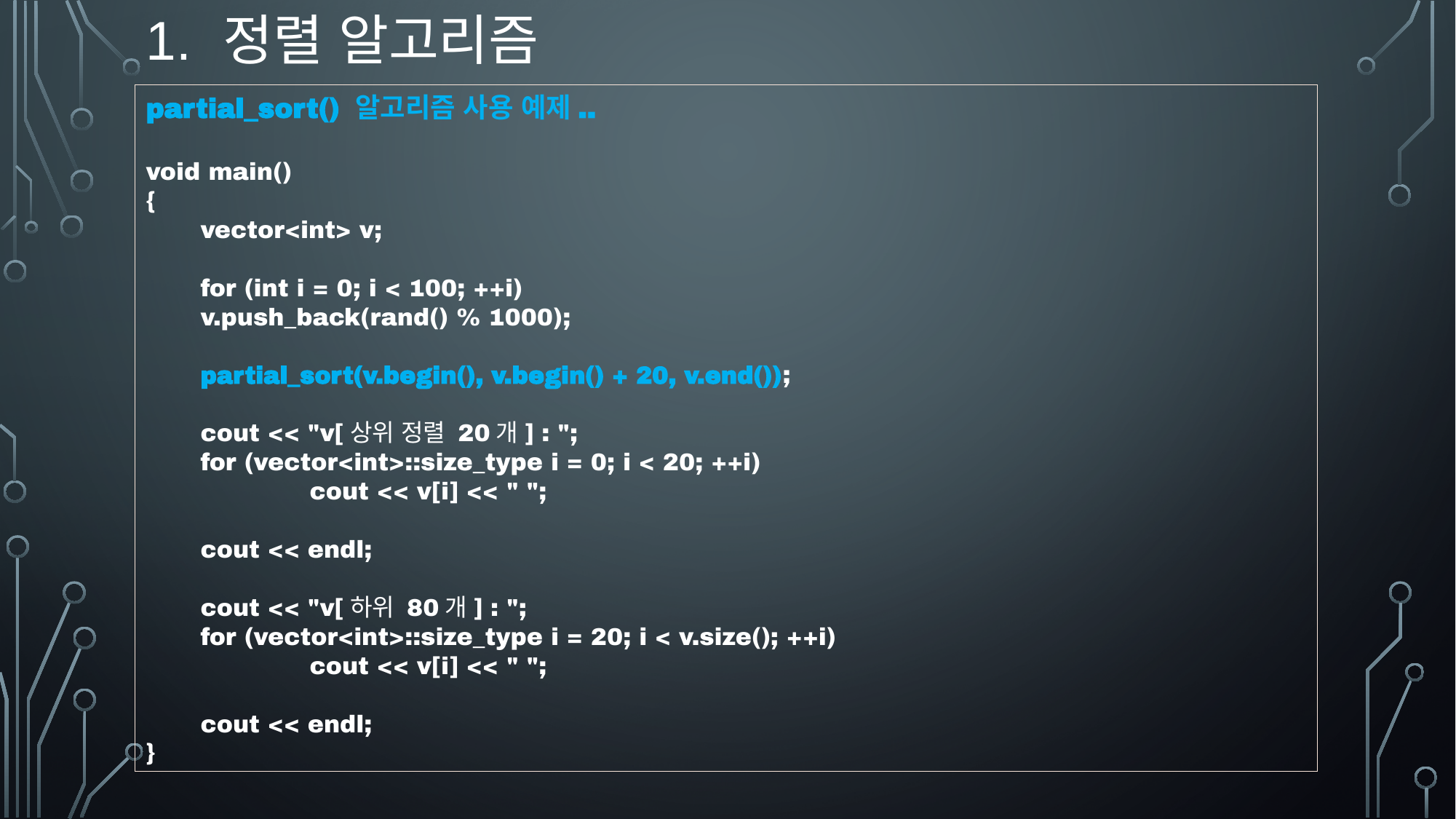

# 1. 정렬 알고리즘
partial_sort() 알고리즘 사용 예제..

void main()
{
vector<int> v;

for (int i = 0; i < 100; ++i)
v.push_back(rand() % 1000);

partial_sort(v.begin(), v.begin() + 20, v.end());

cout << "v[상위 정렬 20개] : ";
for (vector<int>::size_type i = 0; i < 20; ++i)
	cout << v[i] << " ";

cout << endl;

cout << "v[하위 80개] : ";
for (vector<int>::size_type i = 20; i < v.size(); ++i)
	cout << v[i] << " ";

cout << endl;
}